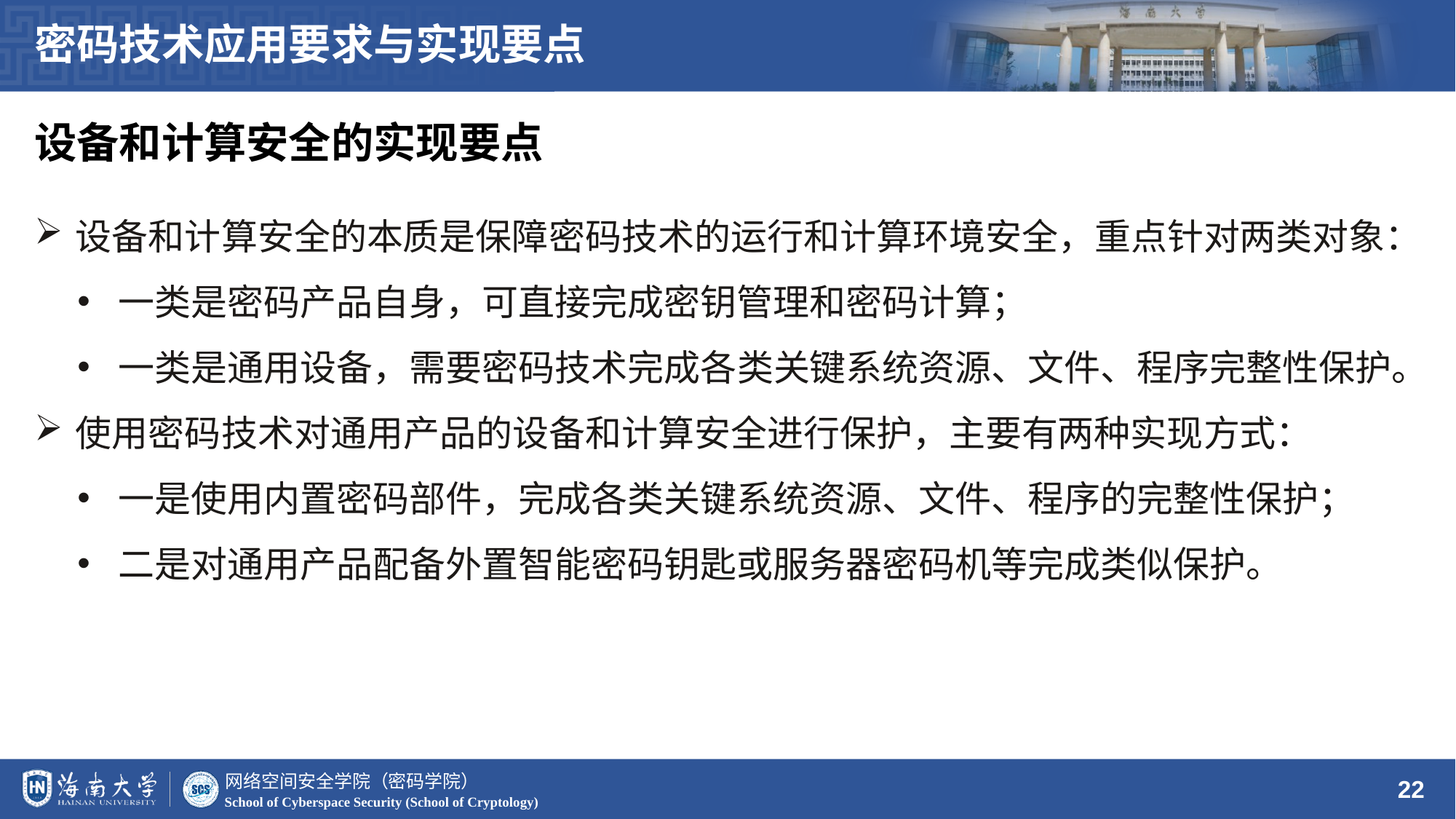

密码技术应用要求与实现要点
设备和计算安全的实现要点
设备和计算安全的本质是保障密码技术的运行和计算环境安全，重点针对两类对象：
一类是密码产品自身，可直接完成密钥管理和密码计算；
一类是通用设备，需要密码技术完成各类关键系统资源、文件、程序完整性保护。
使用密码技术对通用产品的设备和计算安全进行保护，主要有两种实现方式：
一是使用内置密码部件，完成各类关键系统资源、文件、程序的完整性保护；
二是对通用产品配备外置智能密码钥匙或服务器密码机等完成类似保护。
22